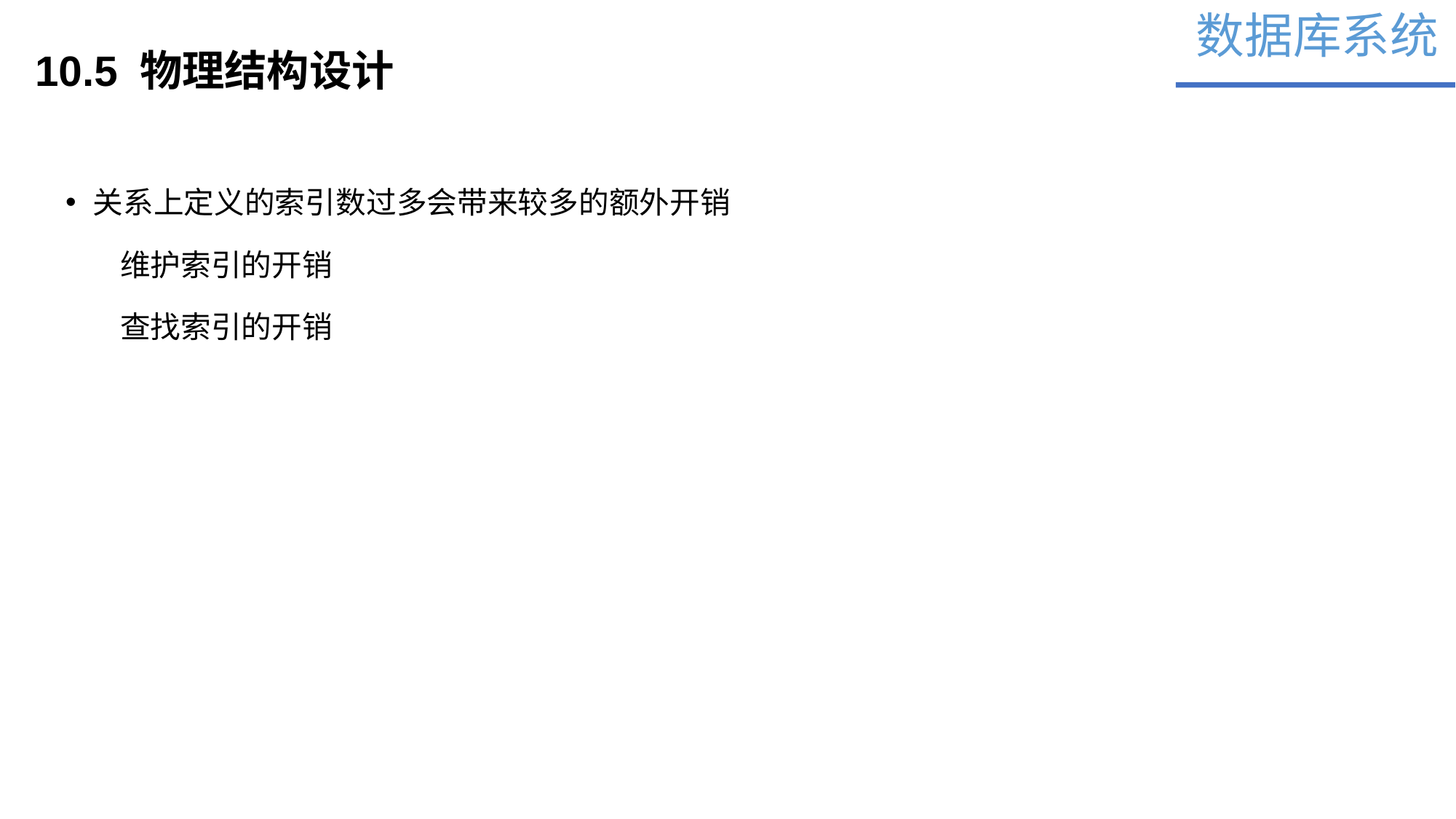

数据库系统
10.5 物理结构设计

关系上定义的索引数过多会带来较多的额外开销
维护索引的开销
查找索引的开销